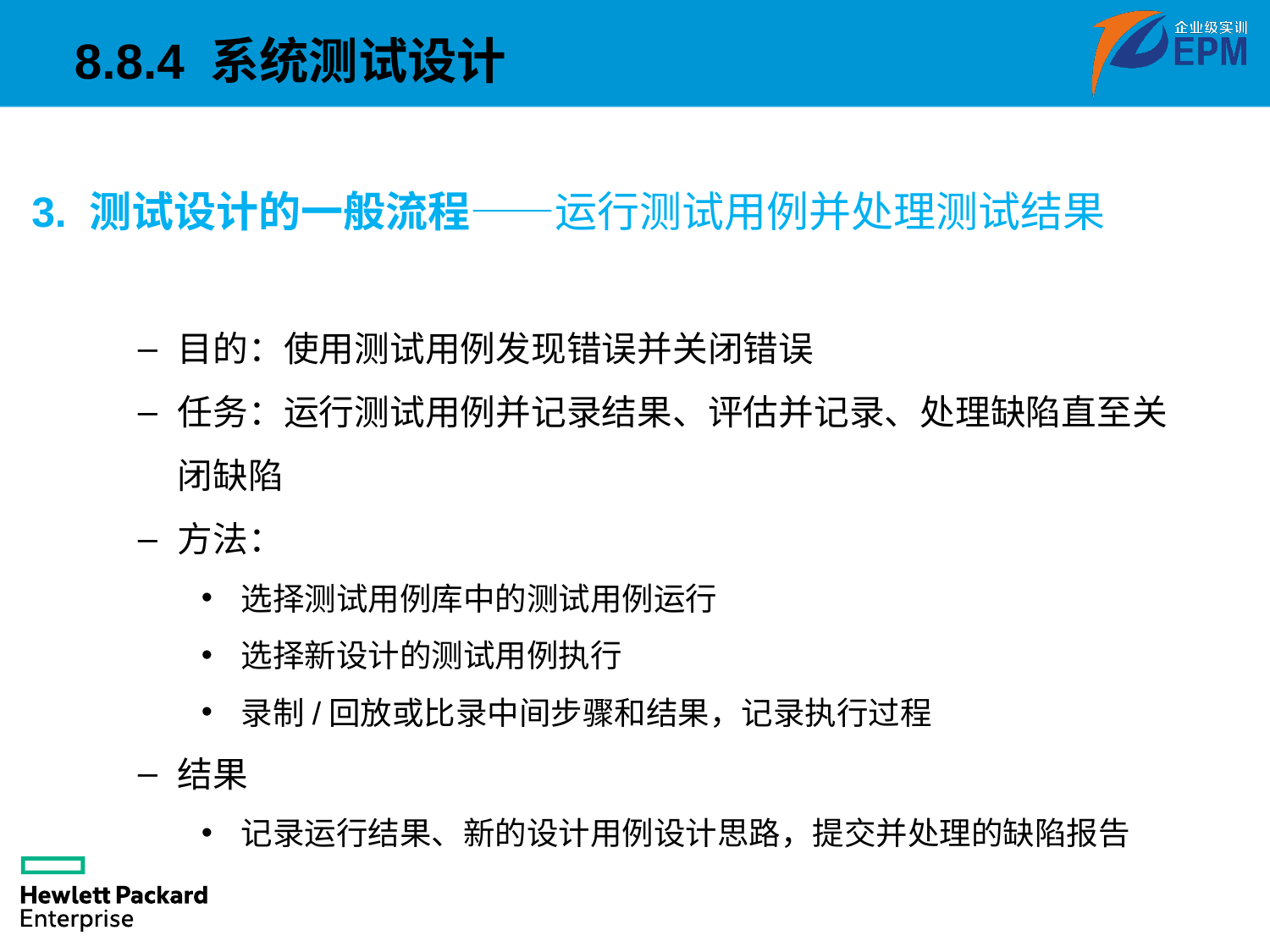

8.8.4 系统测试设计
3. 测试设计的一般流程——运行测试用例并处理测试结果
目的：使用测试用例发现错误并关闭错误
任务：运行测试用例并记录结果、评估并记录、处理缺陷直至关闭缺陷
方法：
选择测试用例库中的测试用例运行
选择新设计的测试用例执行
录制/回放或比录中间步骤和结果，记录执行过程
结果
记录运行结果、新的设计用例设计思路，提交并处理的缺陷报告